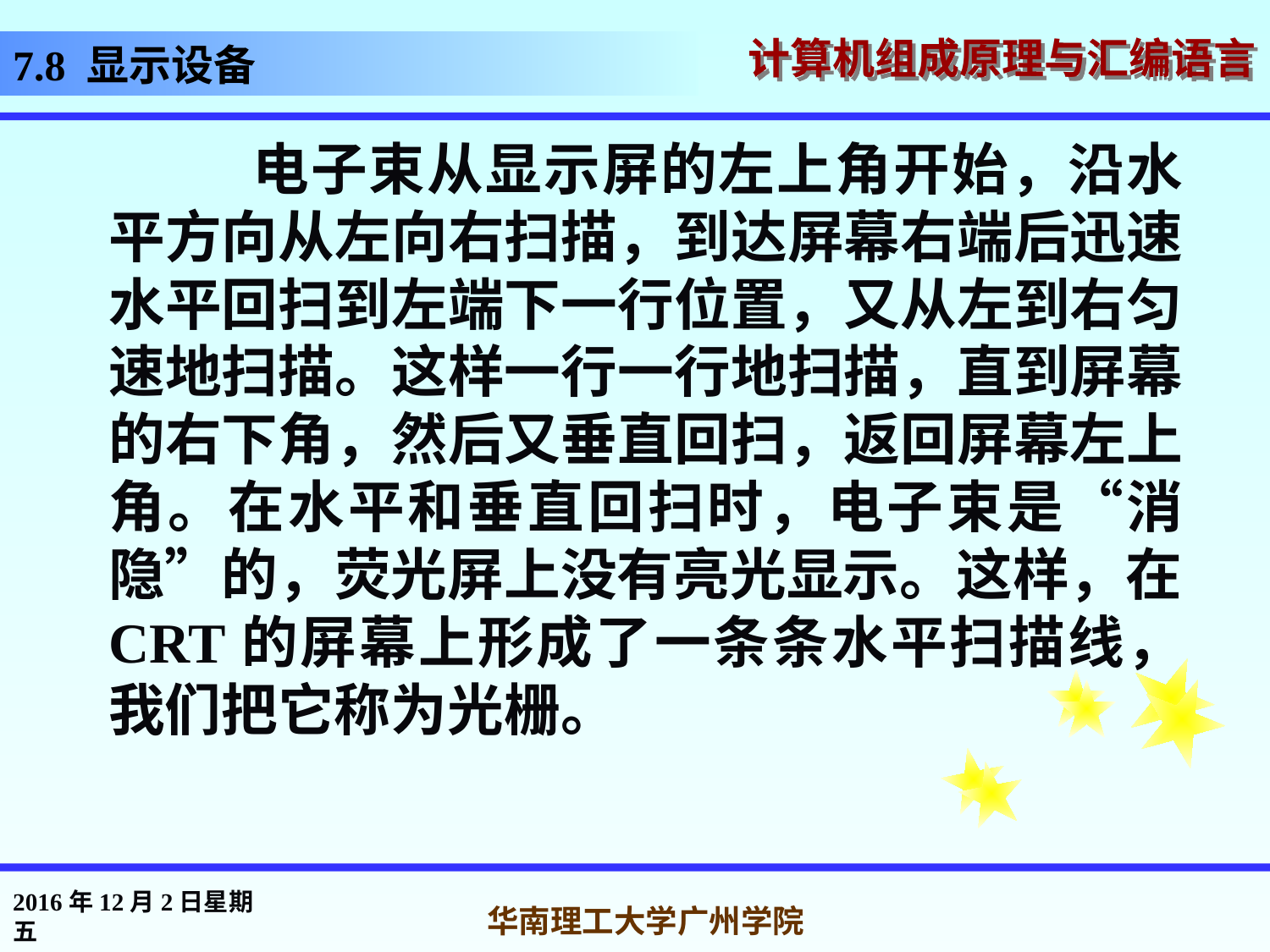

# 7.8 显示设备
            电子束从显示屏的左上角开始，沿水平方向从左向右扫描，到达屏幕右端后迅速水平回扫到左端下一行位置，又从左到右匀速地扫描。这样一行一行地扫描，直到屏幕的右下角，然后又垂直回扫，返回屏幕左上角。在水平和垂直回扫时，电子束是“消隐”的，荧光屏上没有亮光显示。这样，在CRT的屏幕上形成了一条条水平扫描线，我们把它称为光栅。
2016年12月2日星期五
华南理工大学广州学院